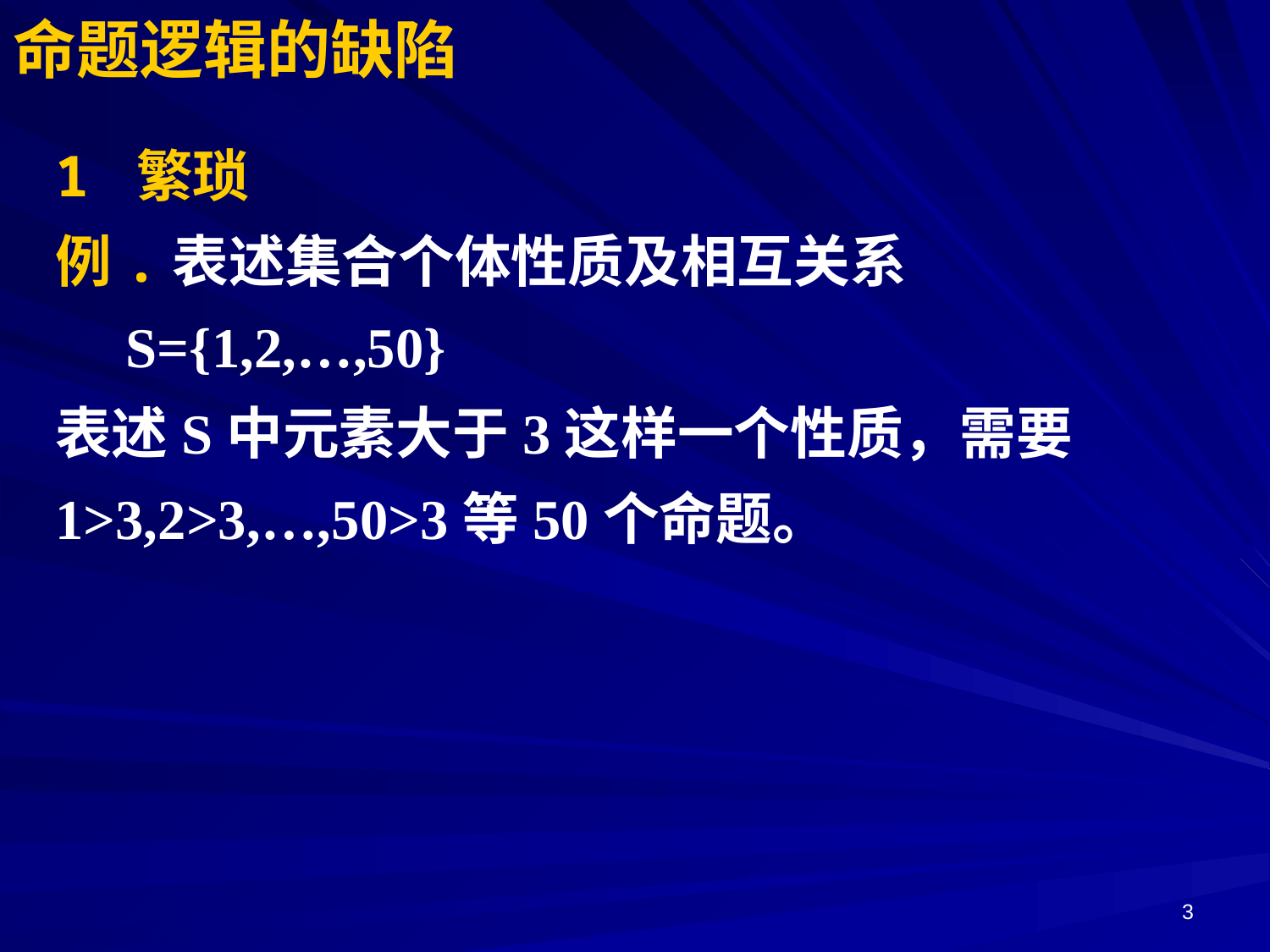

# 命题逻辑的缺陷
1 繁琐
例.表述集合个体性质及相互关系
     S={1,2,…,50}
表述S中元素大于3这样一个性质，需要
1>3,2>3,…,50>3等50个命题。

3